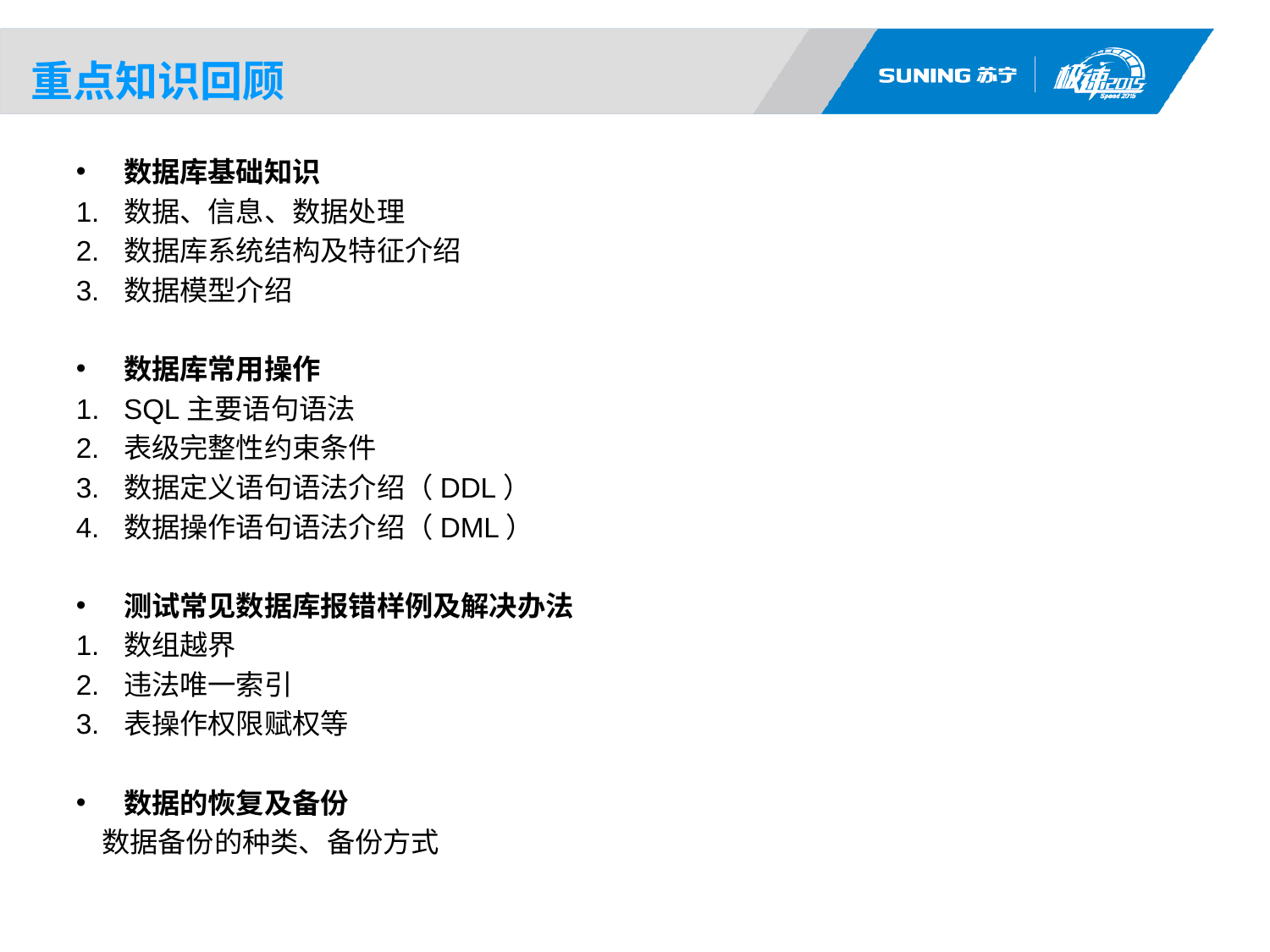

# 重点知识回顾
数据库基础知识
数据、信息、数据处理
数据库系统结构及特征介绍
数据模型介绍

数据库常用操作
SQL主要语句语法
表级完整性约束条件
数据定义语句语法介绍（DDL）
数据操作语句语法介绍（DML）

测试常见数据库报错样例及解决办法
数组越界
违法唯一索引
表操作权限赋权等

数据的恢复及备份
   数据备份的种类、备份方式